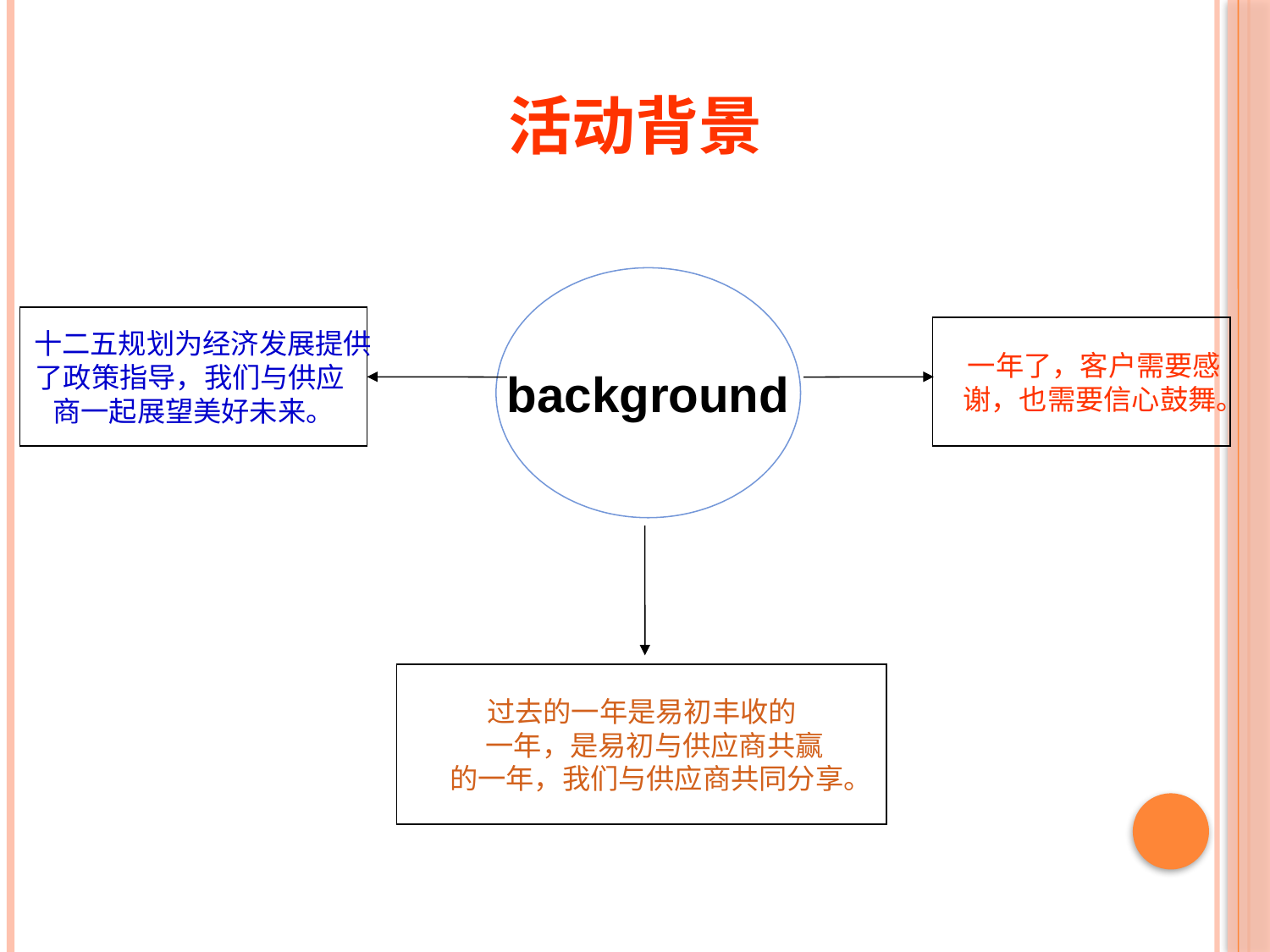

活动背景
background
  十二五规划为经济发展提供
了政策指导，我们与供应
商一起展望美好未来。
   一年了，客户需要感
      谢，也需要信心鼓舞。

过去的一年是易初丰收的
   一年，是易初与供应商共赢
     的一年，我们与供应商共同分享。